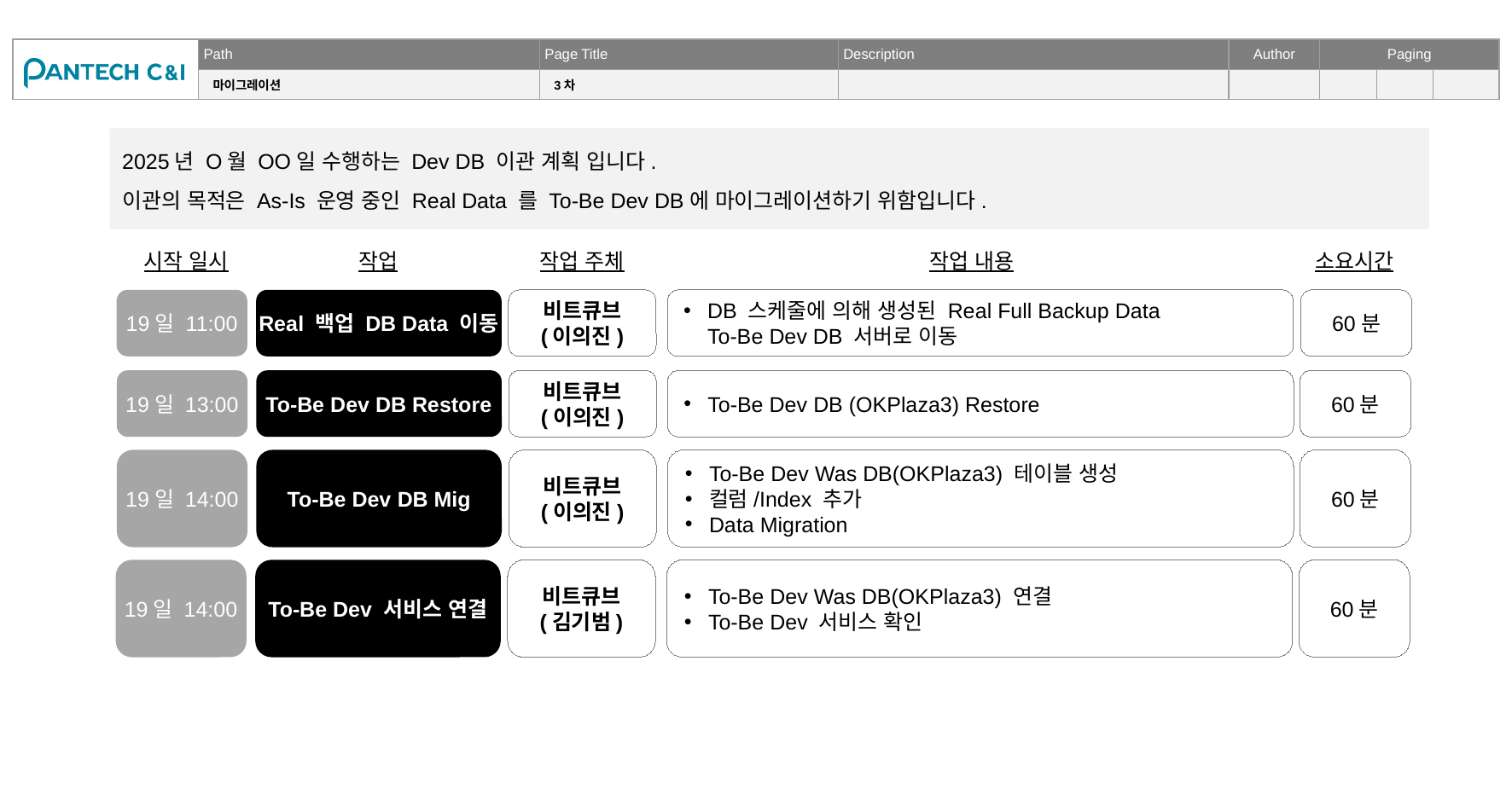

3차
마이그레이션
2025년 O월 OO일 수행하는 Dev DB 이관 계획 입니다.
이관의 목적은 As-Is 운영 중인 Real Data 를 To-Be Dev DB에 마이그레이션하기 위함입니다.
시작 일시
작업
작업 주체
작업 내용
소요시간
Real 백업 DB Data 이동
60분
19일 11:00
비트큐브
(이의진)
DB 스케줄에 의해 생성된 Real Full Backup Data
To-Be Dev DB 서버로 이동
To-Be Dev DB Restore
60분
19일 13:00
비트큐브
(이의진)
To-Be Dev DB (OKPlaza3) Restore
To-Be Dev DB Mig
60분
19일 14:00
비트큐브
(이의진)
To-Be Dev Was DB(OKPlaza3) 테이블 생성
컬럼/Index 추가
Data Migration
To-Be Dev 서비스 연결
60분
19일 14:00
비트큐브
(김기범)
To-Be Dev Was DB(OKPlaza3) 연결
To-Be Dev 서비스 확인